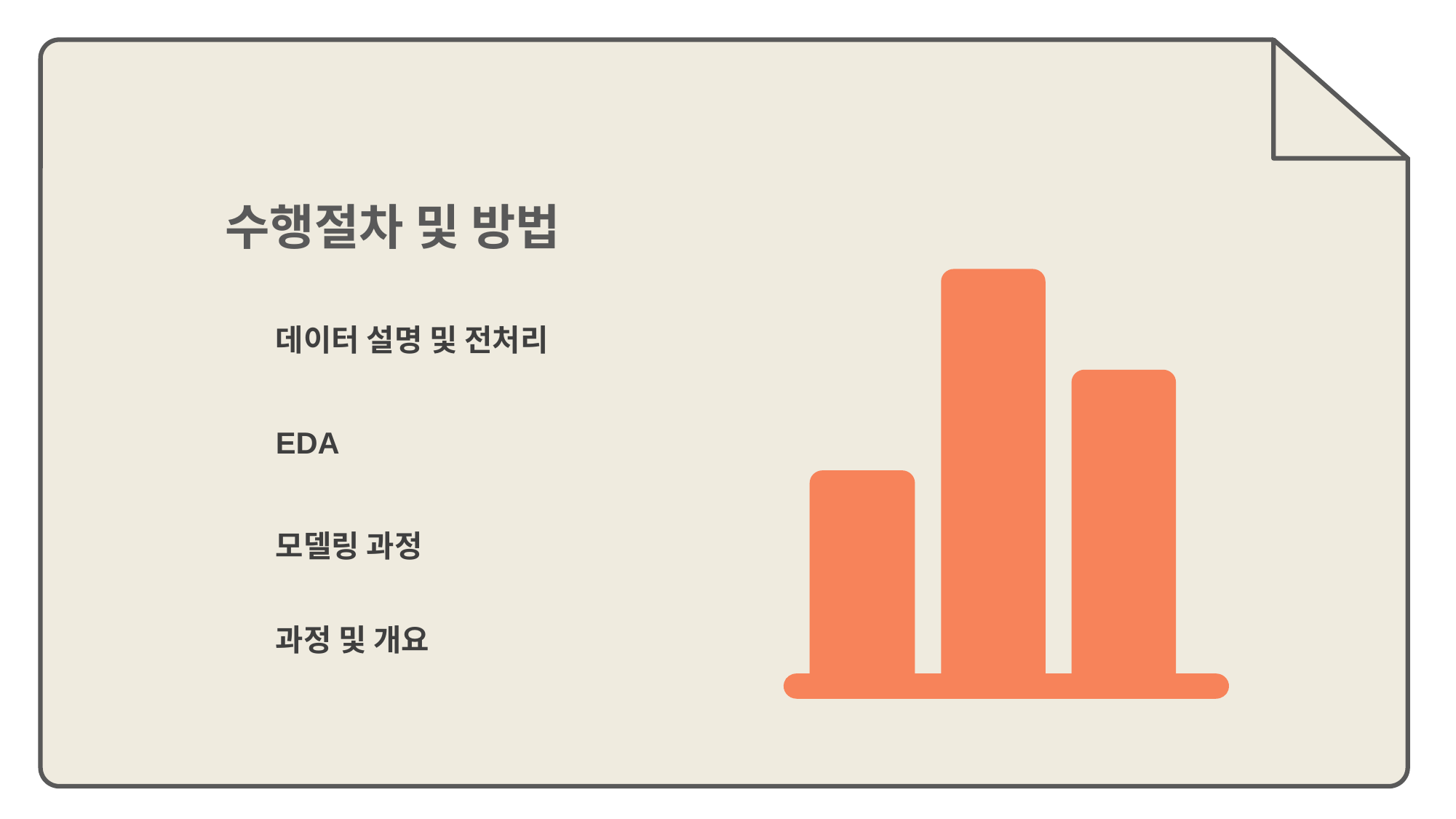

수행절차 및 방법

데이터 설명 및 전처리
EDA
모델링 과정
과정 및 개요